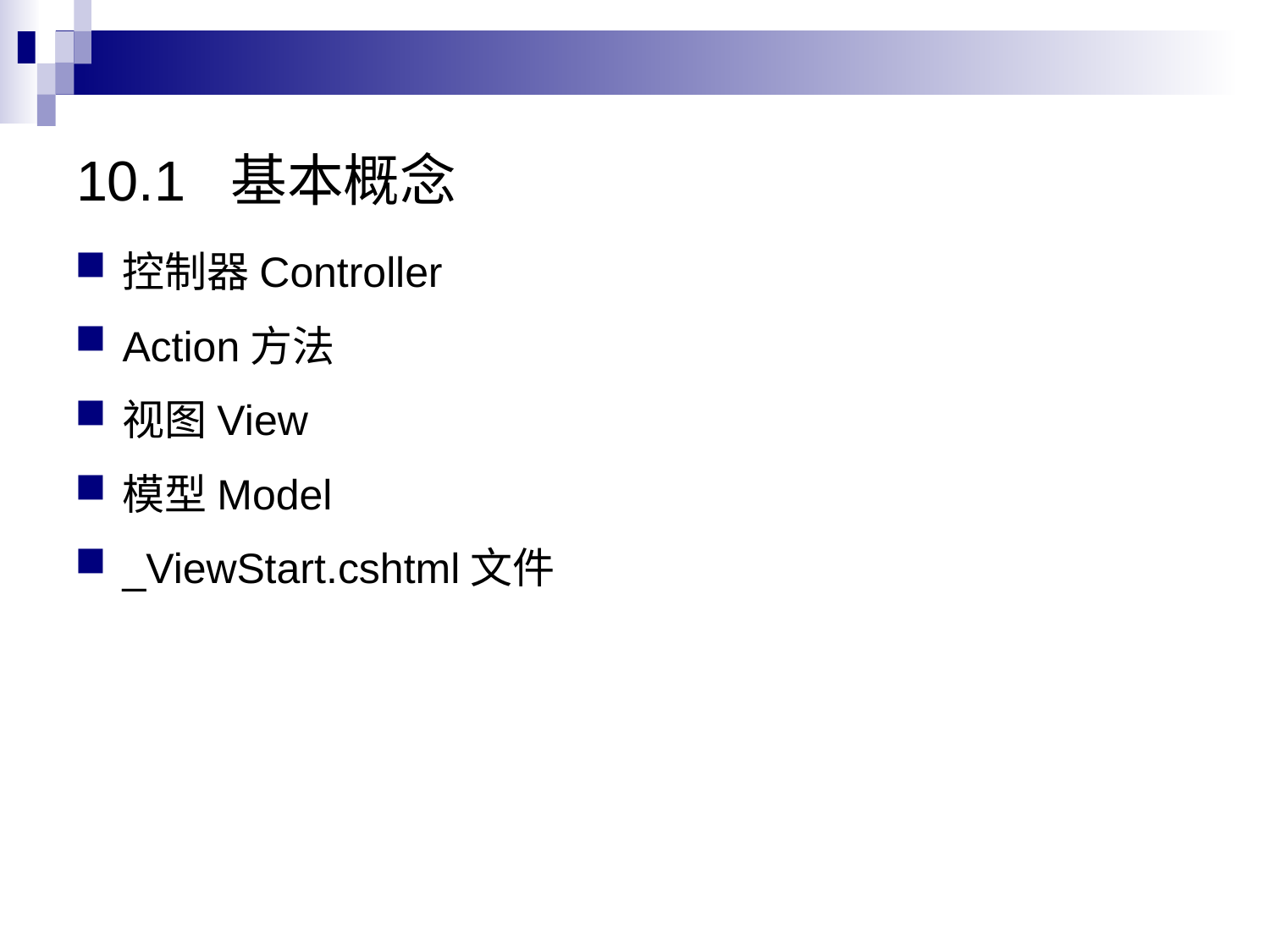

10.1  基本概念
控制器Controller
Action方法
视图View
模型Model
_ViewStart.cshtml文件